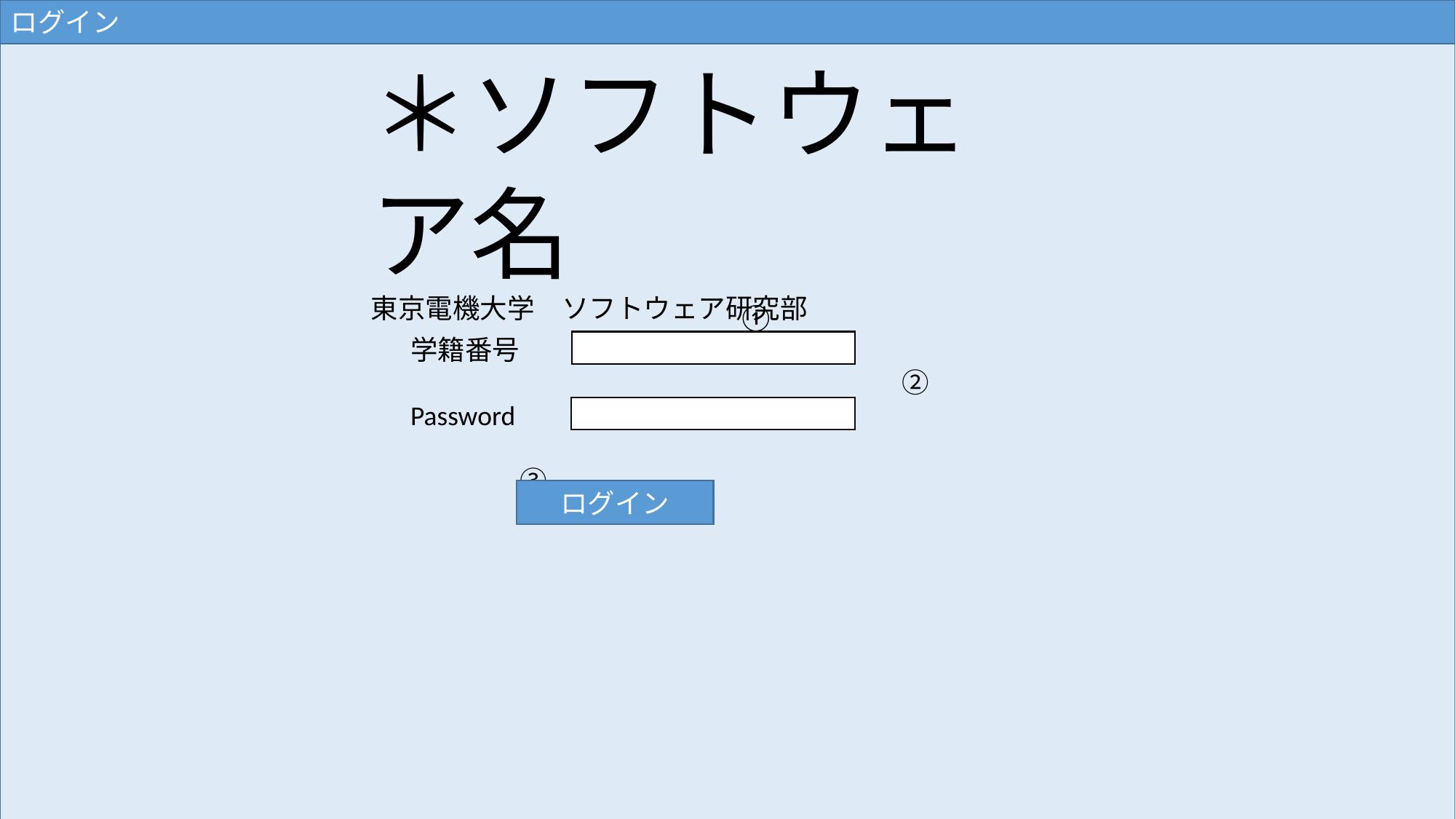

ログイン

＊ソフトウェア名
東京電機大学　ソフトウェア研究部
			①
学籍番号
　　　　　　　　　　　　　　　　　　②
Password

　　　　③

ログイン